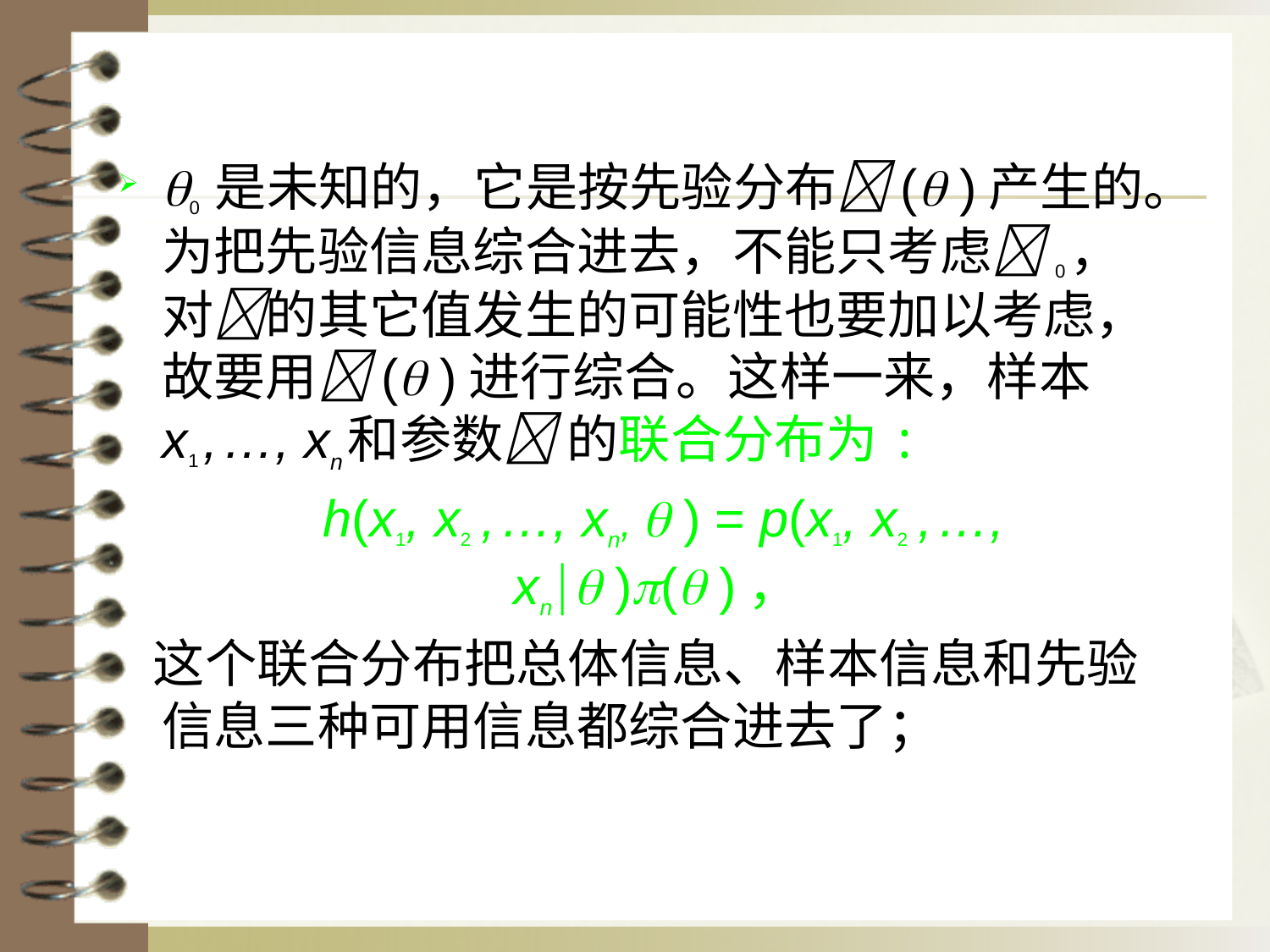

θ0 是未知的，它是按先验分布π(θ )产生的。为把先验信息综合进去，不能只考虑θ0，对θ的其它值发生的可能性也要加以考虑，故要用π(θ )进行综合。这样一来，样本x1 , …, xn和参数θ 的联合分布为:
    h(x1, x2  , …, xn, θ ) = p(x1, x2  , …, xn|θ )π(θ )，
  这个联合分布把总体信息、样本信息和先验信息三种可用信息都综合进去了；